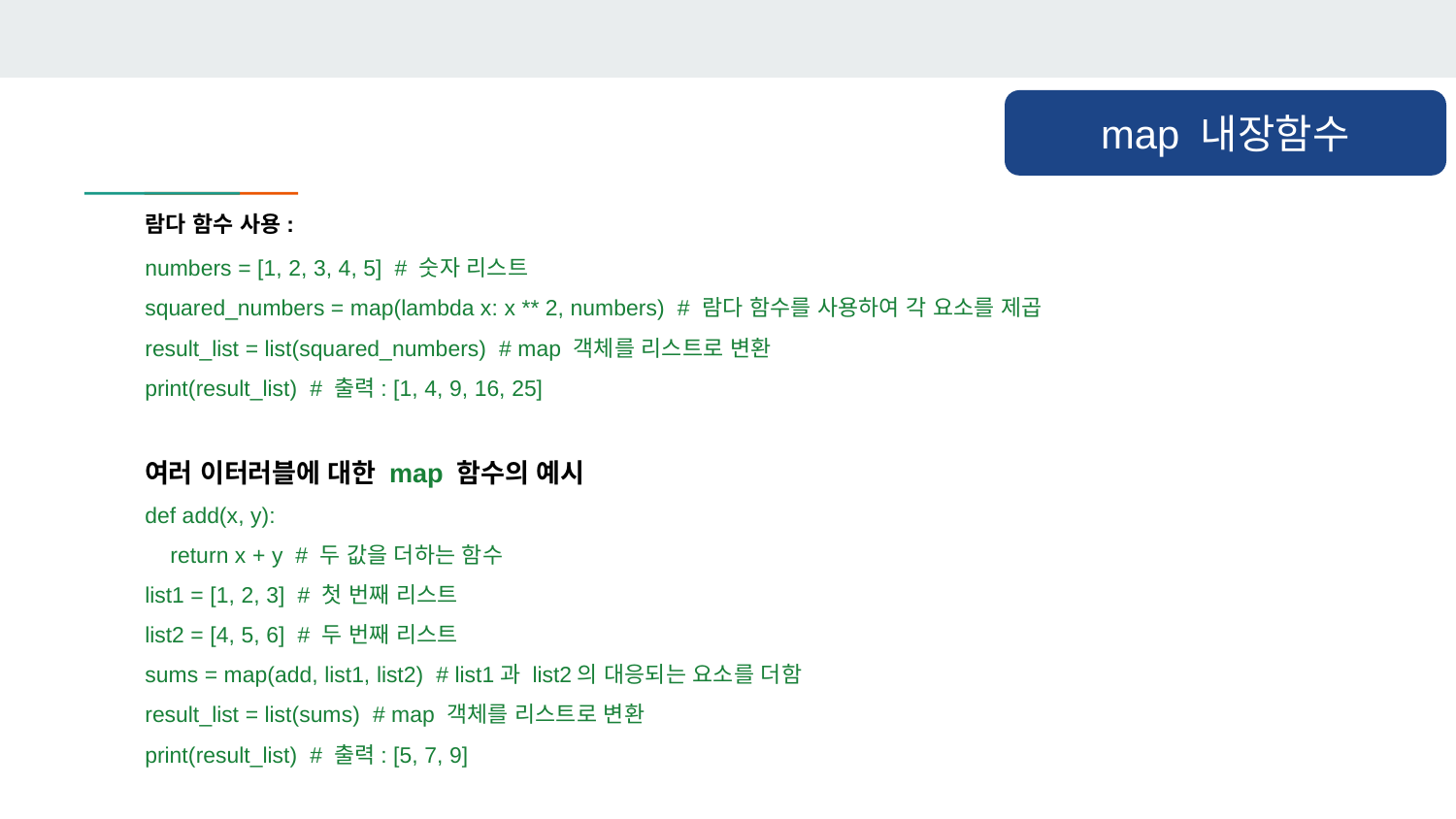

map 내장함수
람다 함수 사용:
numbers = [1, 2, 3, 4, 5]  # 숫자 리스트
squared_numbers = map(lambda x: x ** 2, numbers)  # 람다 함수를 사용하여 각 요소를 제곱
result_list = list(squared_numbers)  # map 객체를 리스트로 변환
print(result_list)  # 출력: [1, 4, 9, 16, 25]

여러 이터러블에 대한 map 함수의 예시
def add(x, y):
    return x + y  # 두 값을 더하는 함수
list1 = [1, 2, 3]  # 첫 번째 리스트
list2 = [4, 5, 6]  # 두 번째 리스트
sums = map(add, list1, list2)  # list1과 list2의 대응되는 요소를 더함
result_list = list(sums)  # map 객체를 리스트로 변환
print(result_list)  # 출력: [5, 7, 9]